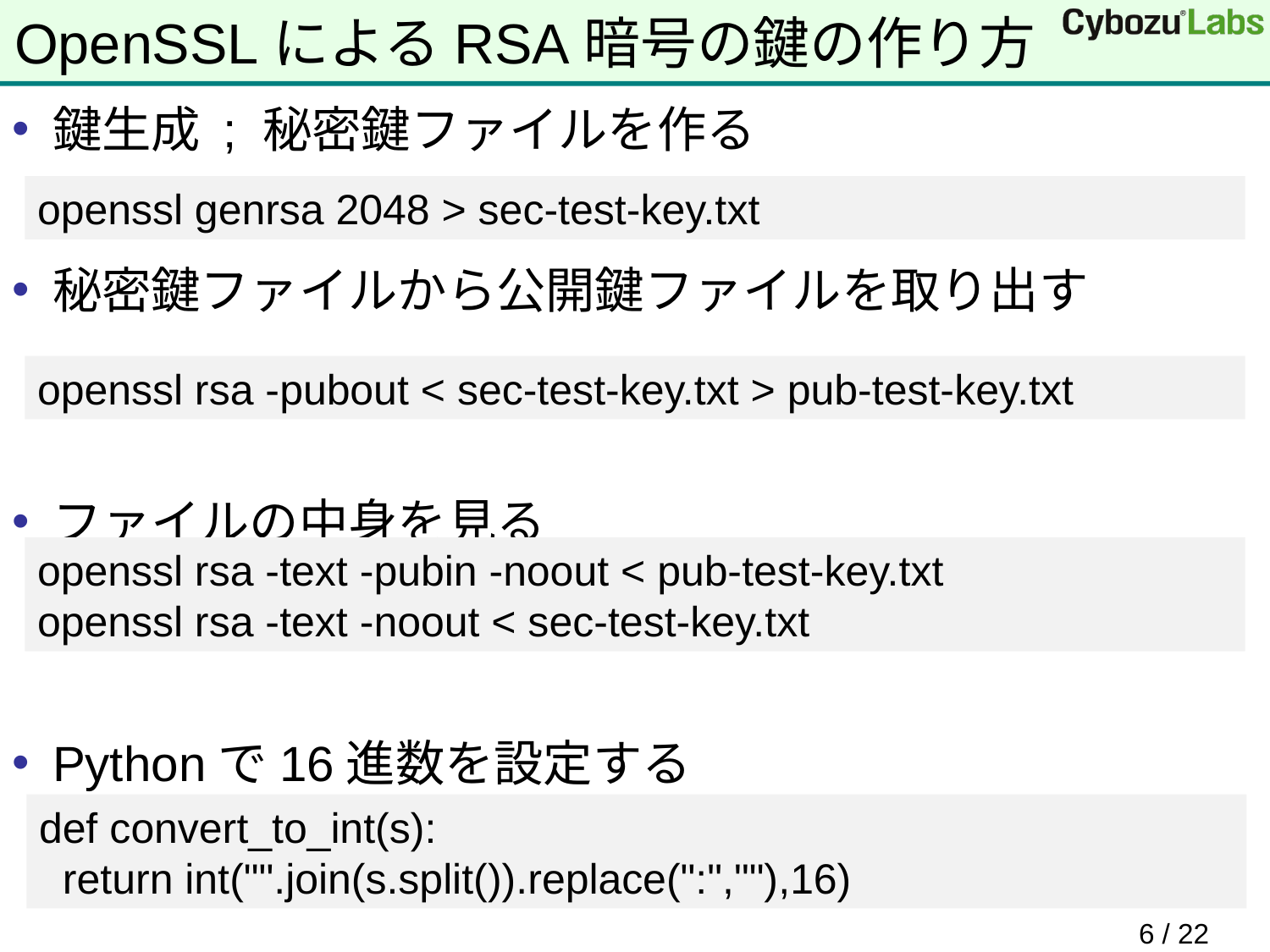

# OpenSSLによるRSA暗号の鍵の作り方
鍵生成 ; 秘密鍵ファイルを作る

秘密鍵ファイルから公開鍵ファイルを取り出す

ファイルの中身を見る

Pythonで16進数を設定する
openssl genrsa 2048 > sec-test-key.txt
openssl rsa -pubout < sec-test-key.txt > pub-test-key.txt
openssl rsa -text -pubin -noout < pub-test-key.txt
openssl rsa -text -noout < sec-test-key.txt
def convert_to_int(s):
  return int("".join(s.split()).replace(":",""),16)
    6 / 22